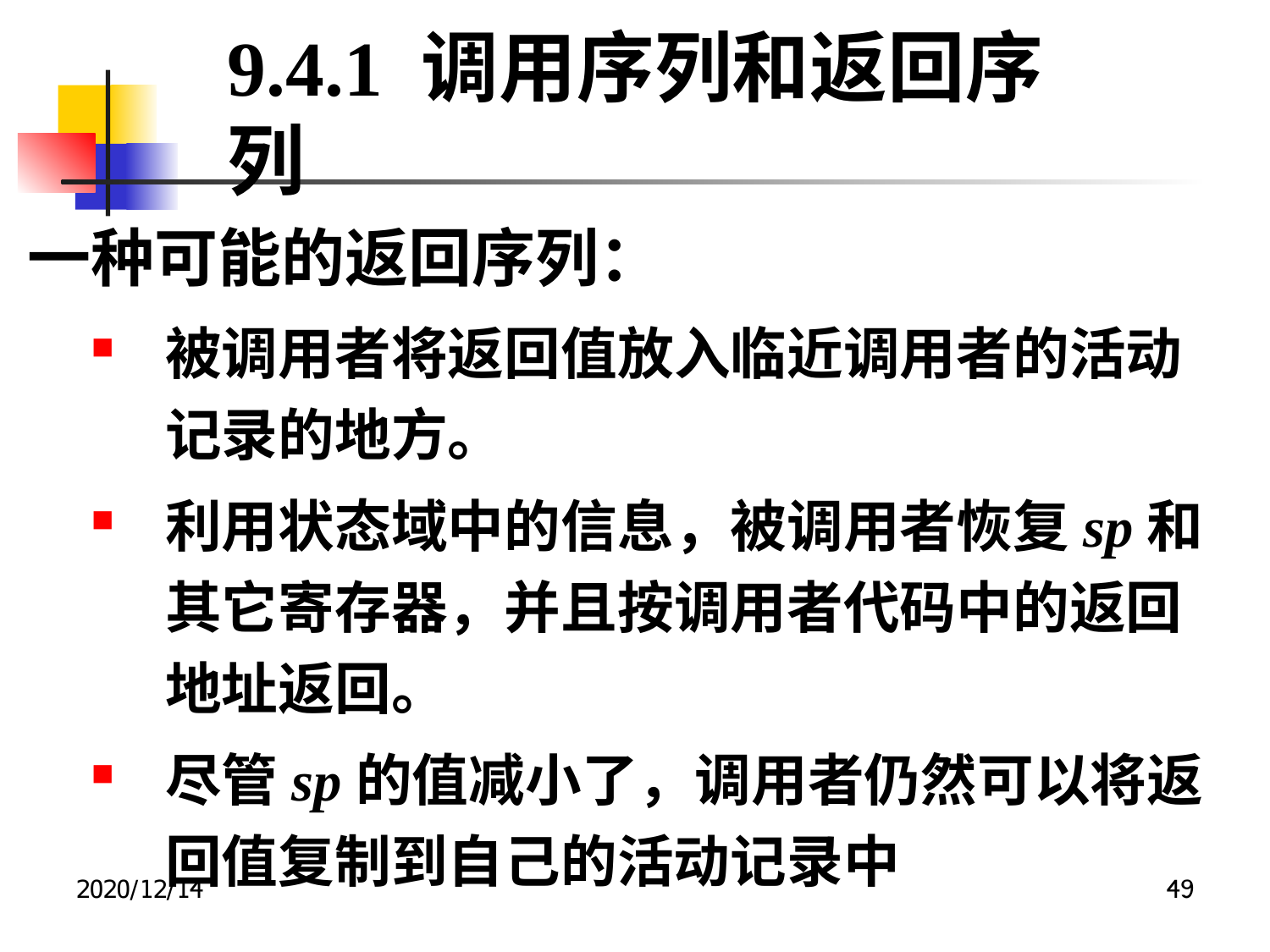

9.4.1 调用序列和返回序列
一种可能的返回序列：
被调用者将返回值放入临近调用者的活动记录的地方。
利用状态域中的信息，被调用者恢复sp和其它寄存器，并且按调用者代码中的返回地址返回。
尽管sp的值减小了，调用者仍然可以将返回值复制到自己的活动记录中
2020/12/14
49